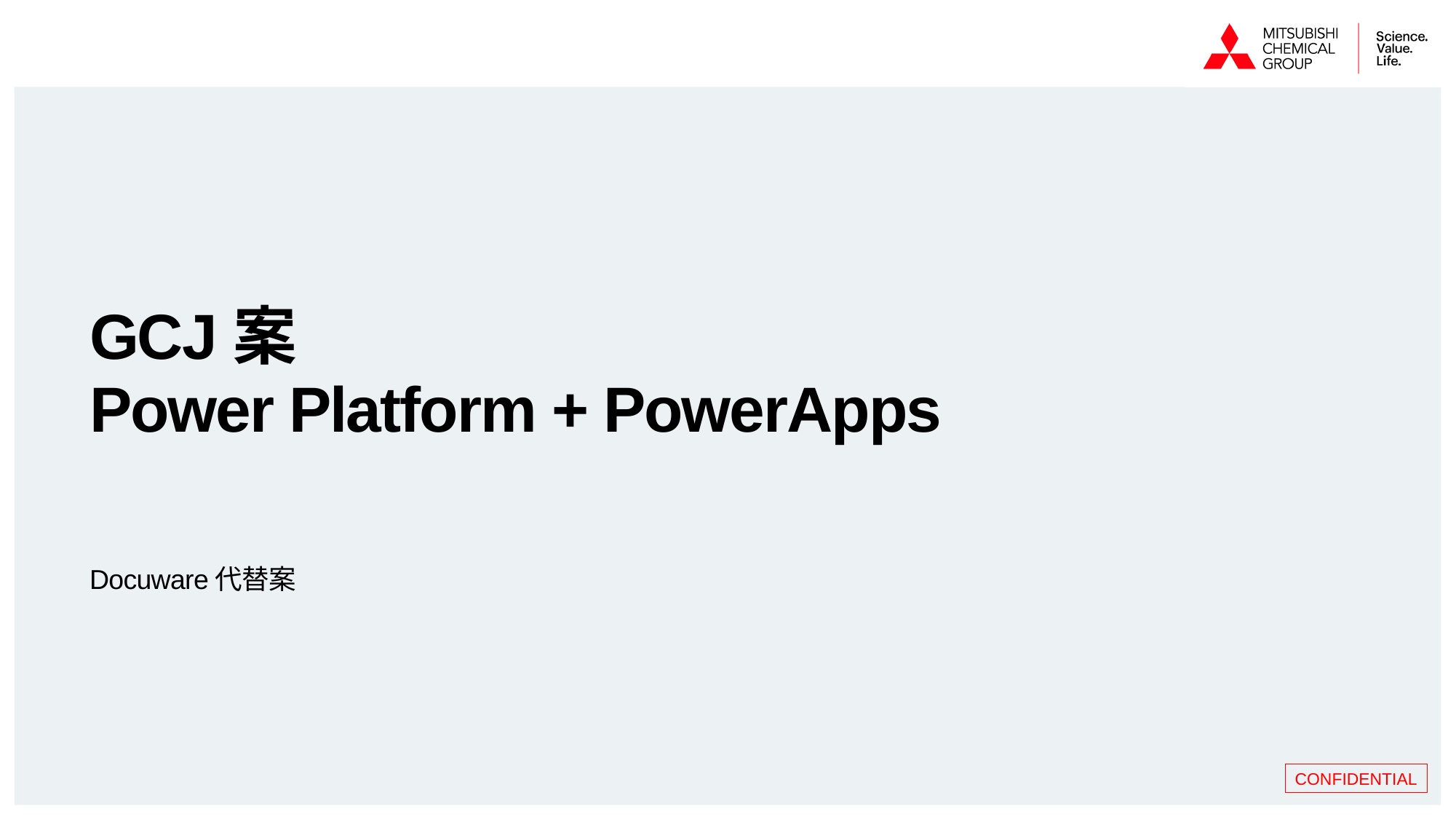

# GCJ案 Power Platform + PowerApps
Docuware代替案